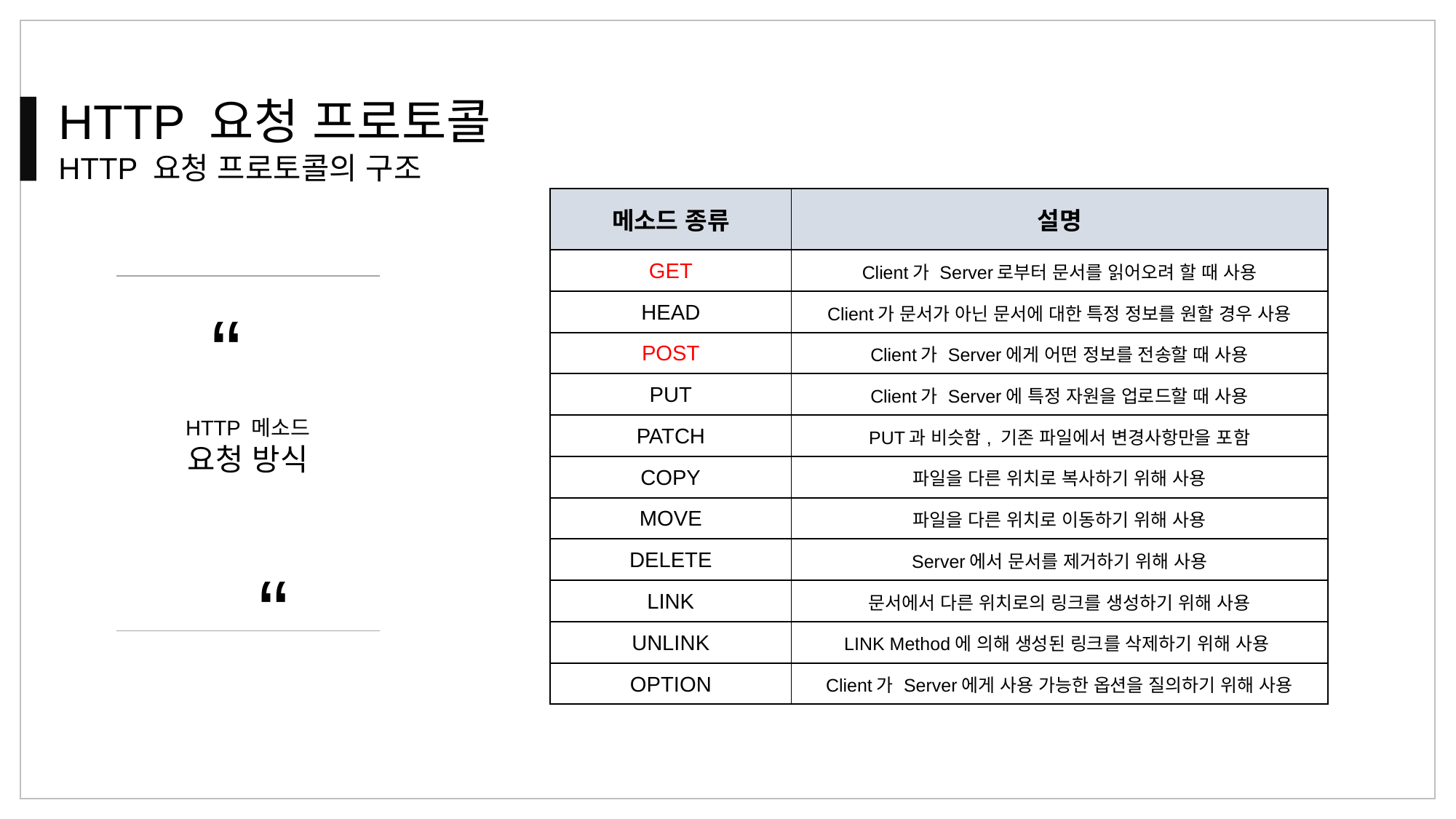

HTTP 요청 프로토콜
HTTP 요청 프로토콜의 구조

| 메소드 종류 | 설명 |
| --- | --- |
| GET | Client가 Server로부터 문서를 읽어오려 할 때 사용 |
| HEAD | Client가 문서가 아닌 문서에 대한 특정 정보를 원할 경우 사용 |
| POST | Client가 Server에게 어떤 정보를 전송할 때 사용 |
| PUT | Client가 Server에 특정 자원을 업로드할 때 사용 |
| PATCH | PUT과 비슷함, 기존 파일에서 변경사항만을 포함 |
| COPY | 파일을 다른 위치로 복사하기 위해 사용 |
| MOVE | 파일을 다른 위치로 이동하기 위해 사용 |
| DELETE | Server에서 문서를 제거하기 위해 사용 |
| LINK | 문서에서 다른 위치로의 링크를 생성하기 위해 사용 |
| UNLINK | LINK Method에 의해 생성된 링크를 삭제하기 위해 사용 |
| OPTION | Client가 Server에게 사용 가능한 옵션을 질의하기 위해 사용 |

“
“

HTTP 메소드
요청 방식